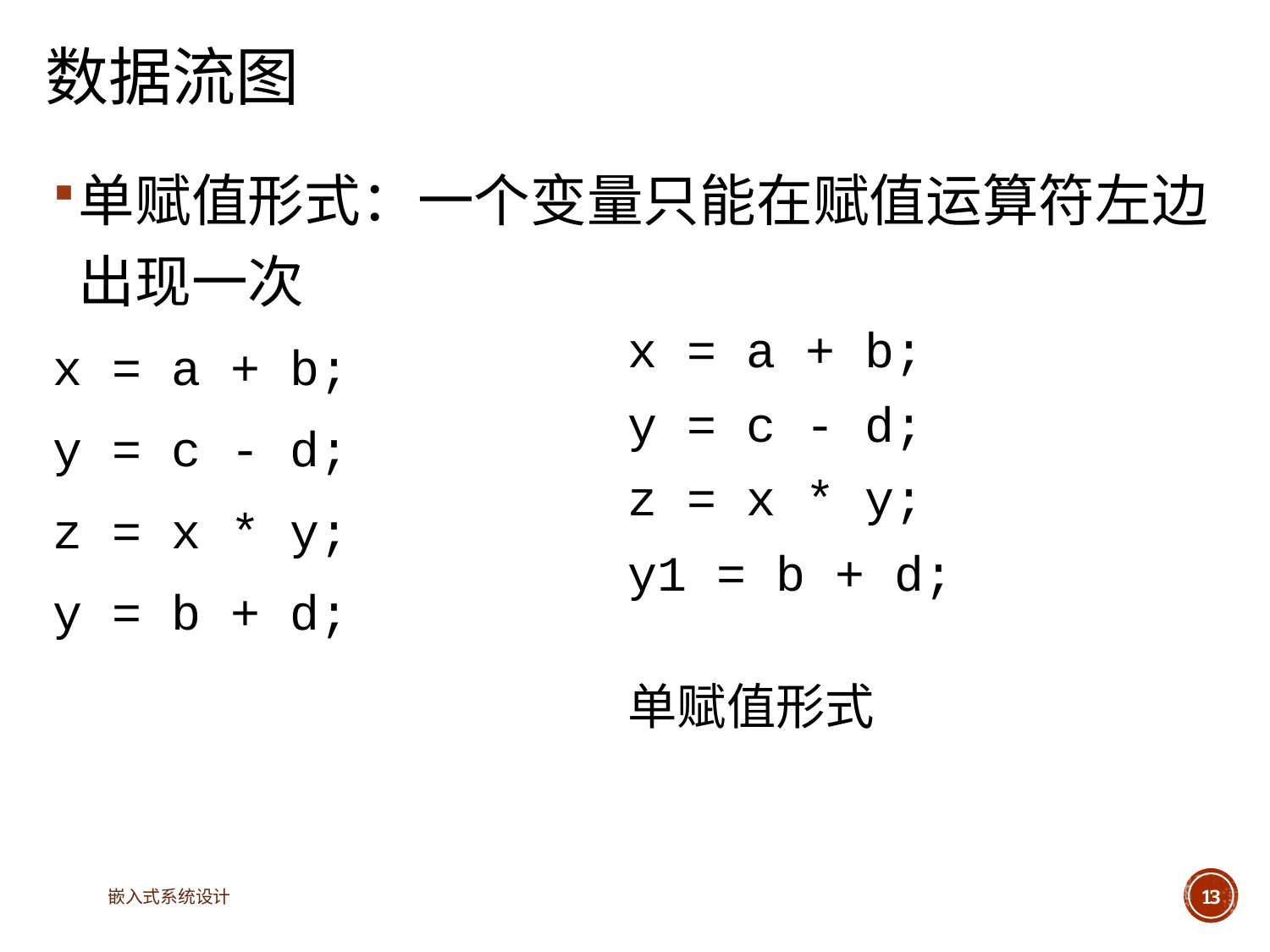

# 数据流图
单赋值形式：一个变量只能在赋值运算符左边出现一次
x = a + b;
y = c - d;
z = x * y;
y = b + d;
x = a + b;
y = c - d;
z = x * y;
y1 = b + d;

单赋值形式
嵌入式系统设计
13